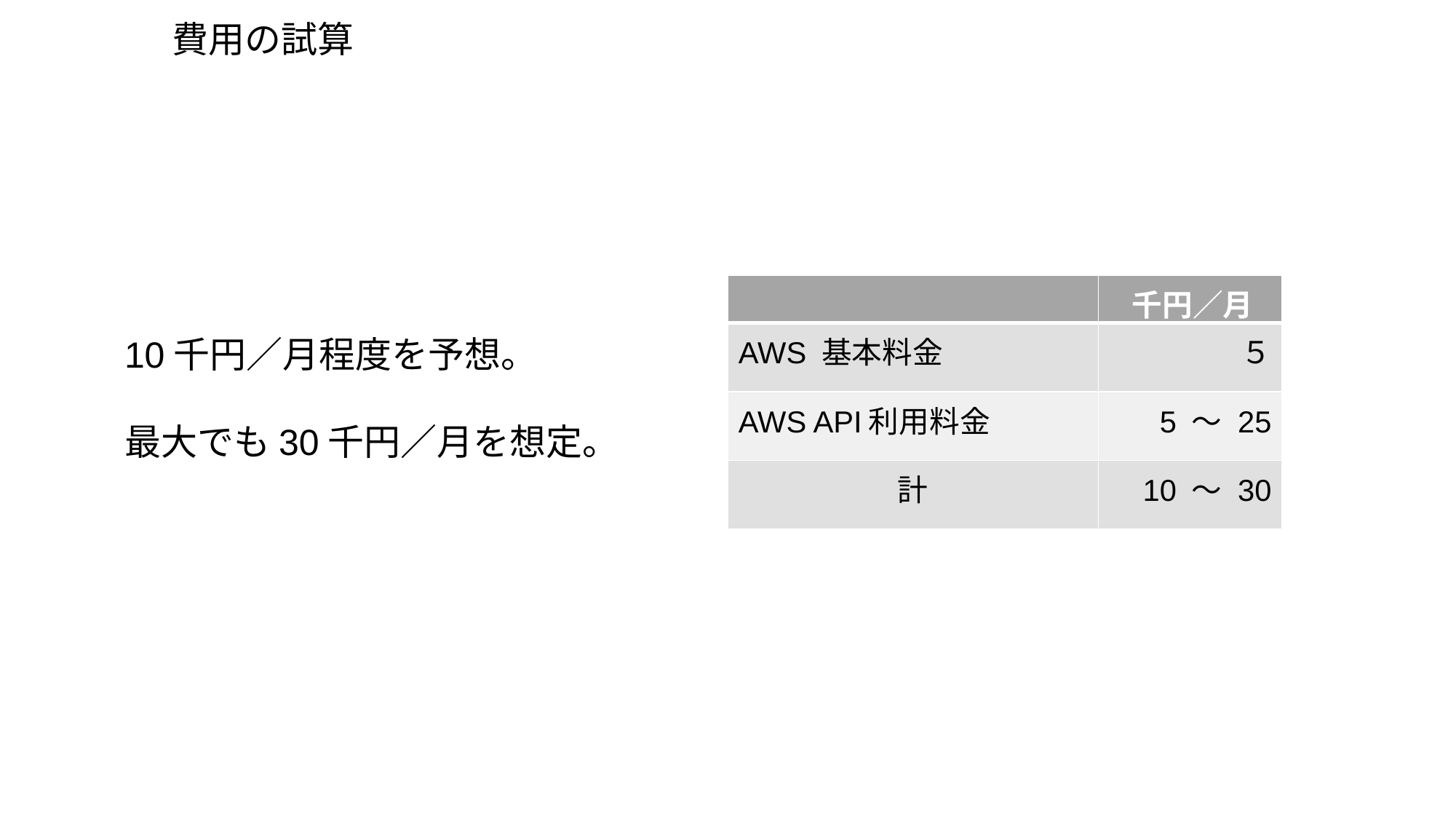

費用の試算
|  | 千円／月 |
| --- | --- |
| AWS 基本料金 | ５ |
| AWS API利用料金 | 5 ～ 25 |
| 計 | 10 ～ 30 |
10千円／月程度を予想。

最大でも30千円／月を想定。